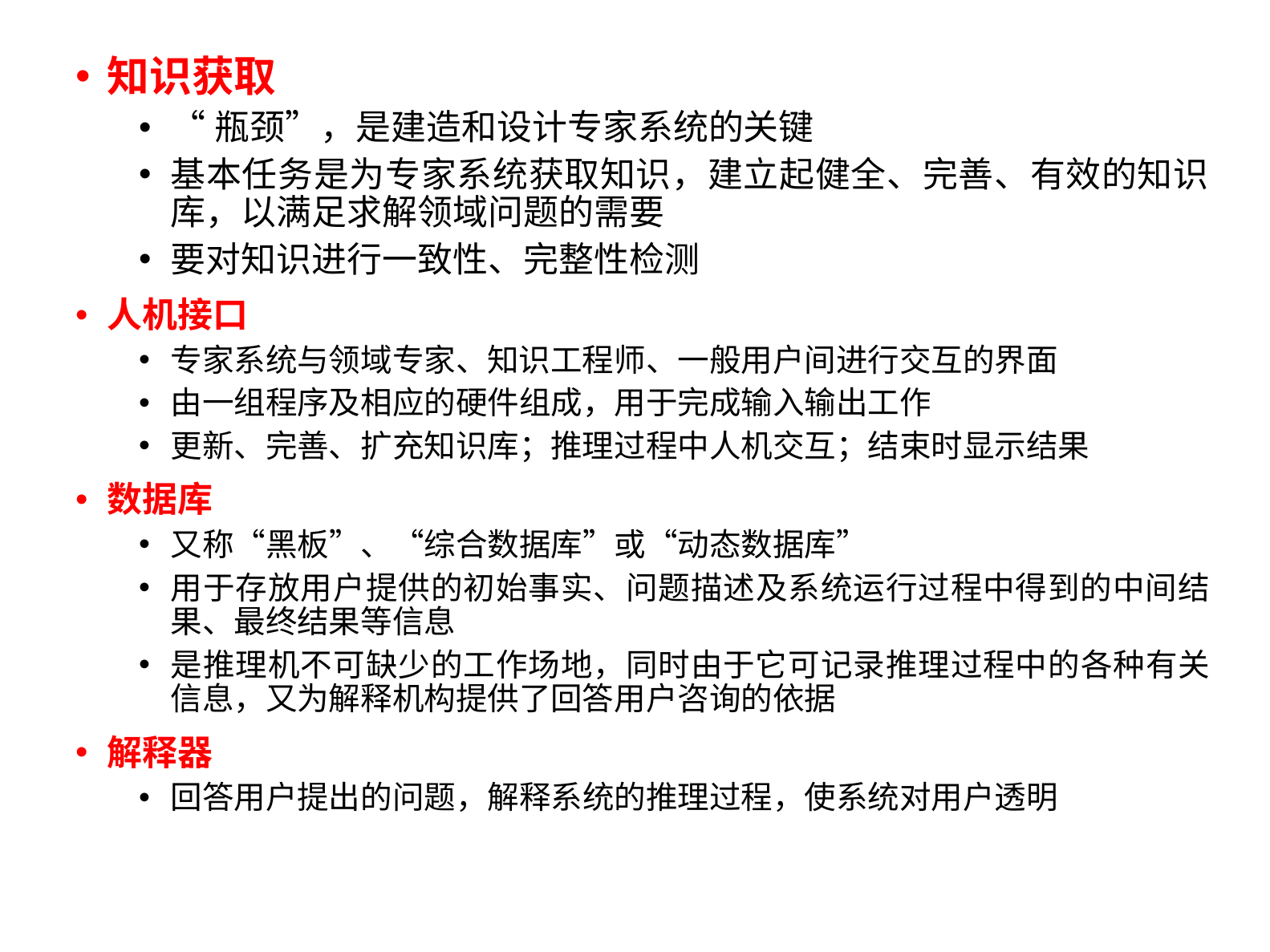

知识获取
“瓶颈”，是建造和设计专家系统的关键
基本任务是为专家系统获取知识，建立起健全、完善、有效的知识库，以满足求解领域问题的需要
要对知识进行一致性、完整性检测
人机接口
专家系统与领域专家、知识工程师、一般用户间进行交互的界面
由一组程序及相应的硬件组成，用于完成输入输出工作
更新、完善、扩充知识库；推理过程中人机交互；结束时显示结果
数据库
又称“黑板”、“综合数据库”或“动态数据库”
用于存放用户提供的初始事实、问题描述及系统运行过程中得到的中间结果、最终结果等信息
是推理机不可缺少的工作场地，同时由于它可记录推理过程中的各种有关信息，又为解释机构提供了回答用户咨询的依据
解释器
回答用户提出的问题，解释系统的推理过程，使系统对用户透明